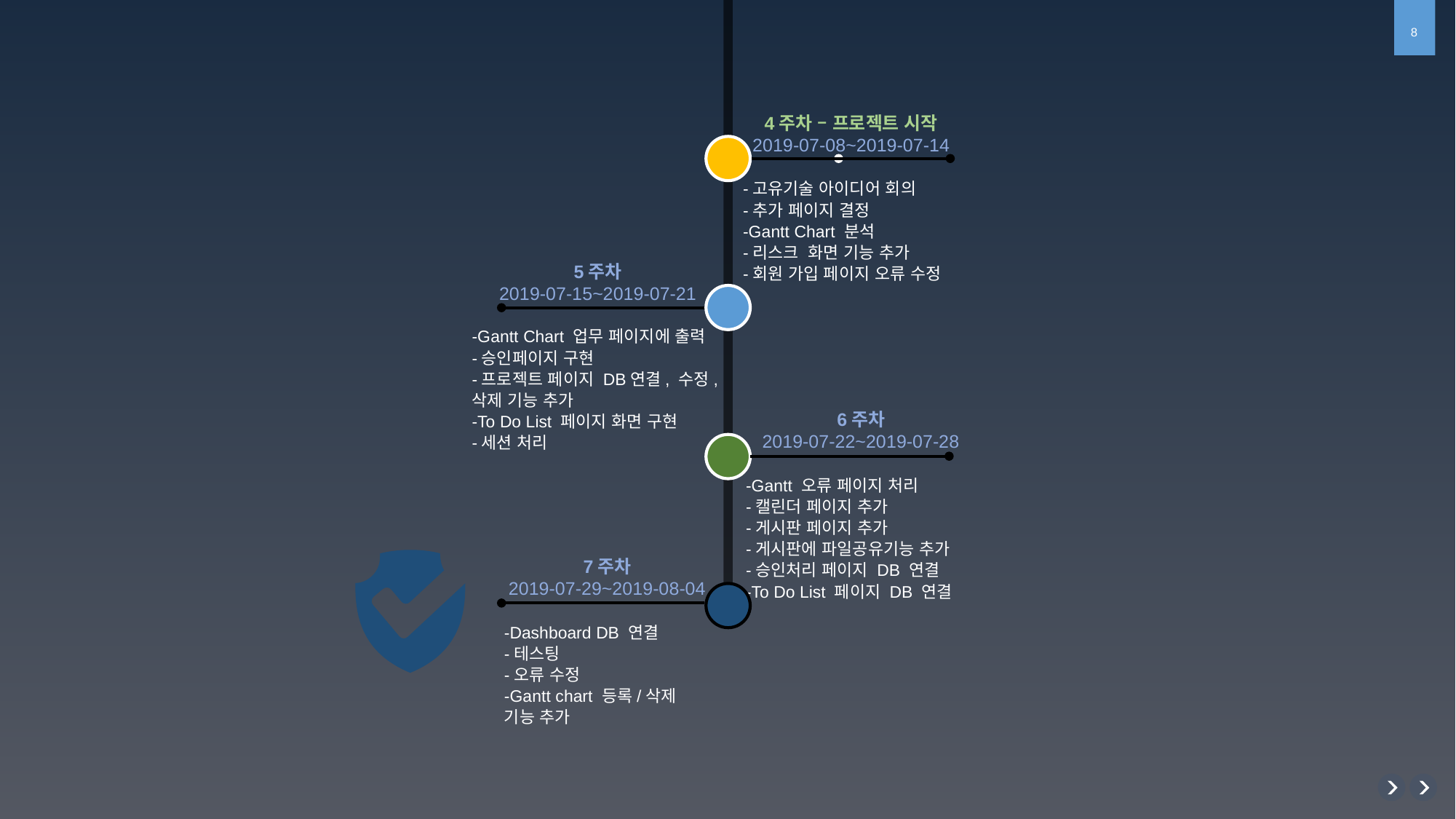

4주차 – 프로젝트 시작
2019-07-08~2019-07-14

-고유기술 아이디어 회의
-추가 페이지 결정
-Gantt Chart 분석
-리스크  화면 기능 추가
-회원 가입 페이지 오류 수정

5주차
2019-07-15~2019-07-21

-Gantt Chart 업무 페이지에 출력
-승인페이지 구현
-프로젝트 페이지 DB연결, 수정,삭제 기능 추가
-To Do List 페이지 화면 구현
-세션 처리

6주차
2019-07-22~2019-07-28

-Gantt 오류 페이지 처리
-캘린더 페이지 추가
-게시판 페이지 추가
-게시판에 파일공유기능 추가
-승인처리 페이지 DB 연결
-To Do List 페이지 DB 연결

7주차
2019-07-29~2019-08-04

-Dashboard DB 연결
-테스팅
-오류 수정
-Gantt chart 등록/삭제 기능 추가